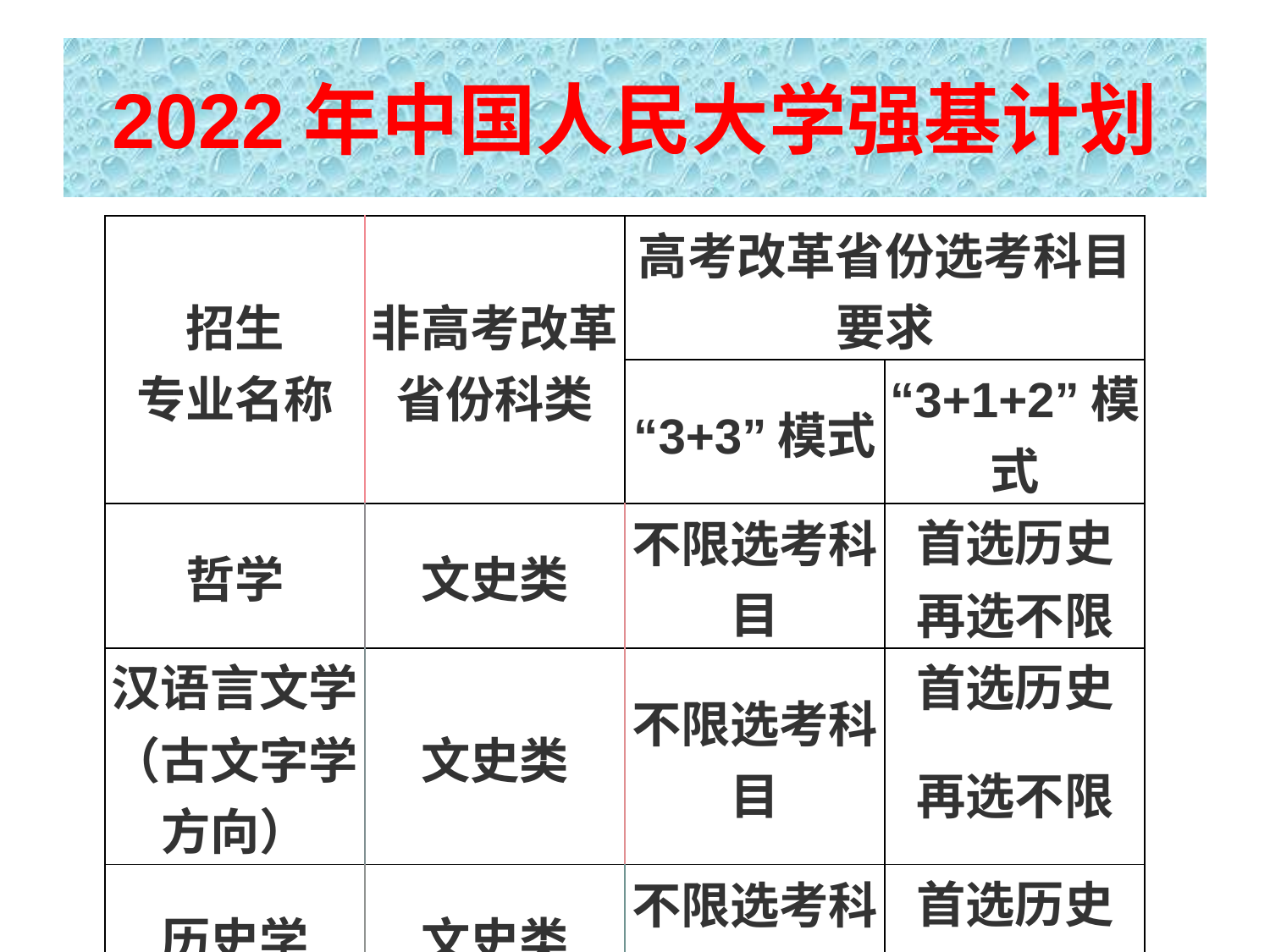

# 2022年中国人民大学强基计划
| 招生 专业名称 | 非高考改革省份科类 | 高考改革省份选考科目要求 |  |
| --- | --- | --- | --- |
|  |  | “3+3”模式 | “3+1+2”模式 |
| 哲学 | 文史类 | 不限选考科目 | 首选历史 |
|  |  |  | 再选不限 |
| 汉语言文学 | 文史类 | 不限选考科目 | 首选历史 |
| （古文字学方向） |  |  | 再选不限 |
| 历史学 | 文史类 | 不限选考科目 | 首选历史 |
|  |  |  | 再选不限 |